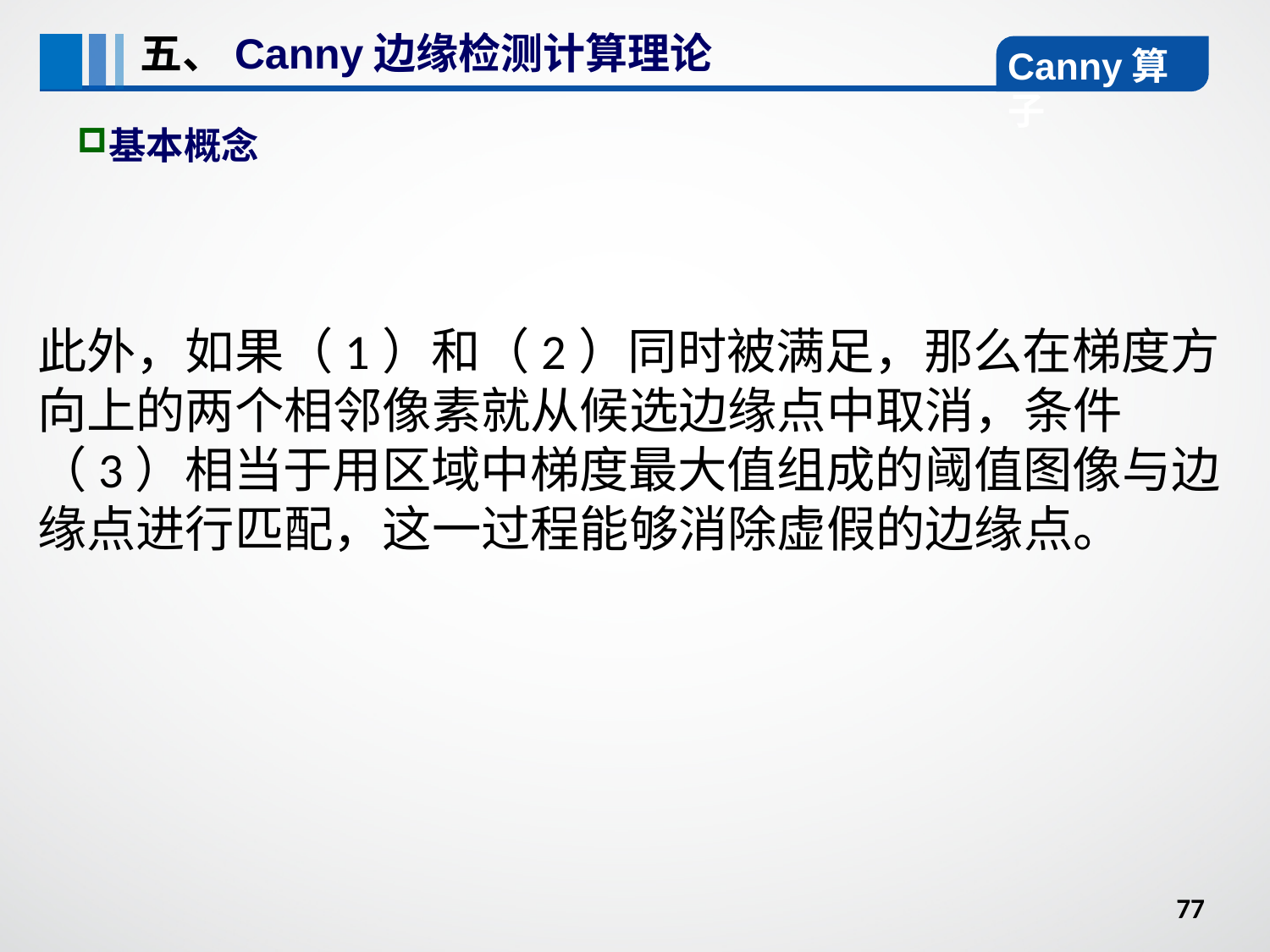

五、Canny边缘检测计算理论
Canny算子
基本概念

此外，如果（1）和（2）同时被满足，那么在梯度方向上的两个相邻像素就从候选边缘点中取消，条件（3）相当于用区域中梯度最大值组成的阈值图像与边缘点进行匹配，这一过程能够消除虚假的边缘点。

77